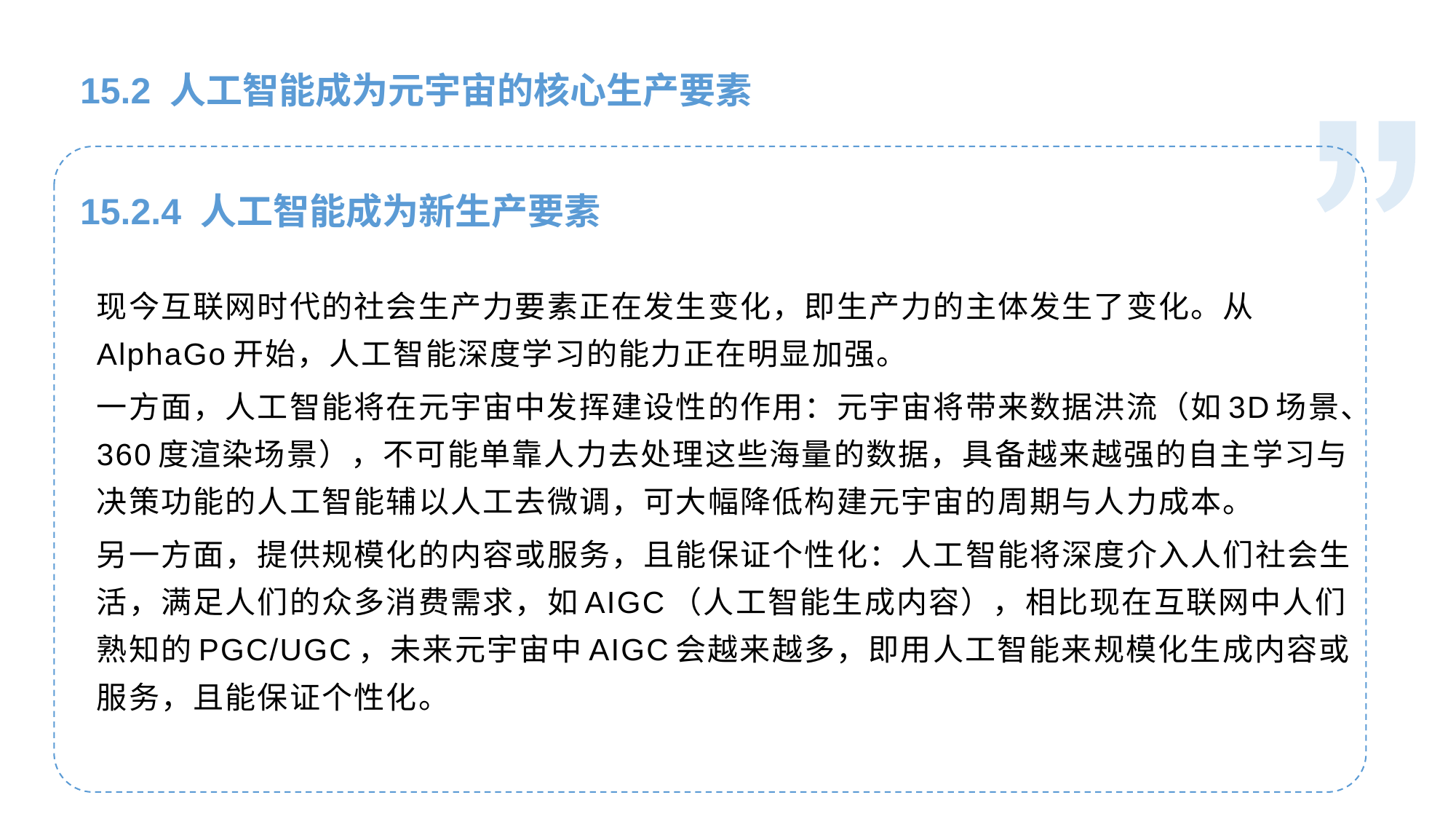

人工智能基础
15.2 人工智能成为元宇宙的核心生产要素

15.2.4 人工智能成为新生产要素
现今互联网时代的社会生产力要素正在发生变化，即生产力的主体发生了变化。从AlphaGo开始，人工智能深度学习的能力正在明显加强。
一方面，人工智能将在元宇宙中发挥建设性的作用：元宇宙将带来数据洪流（如3D场景、360度渲染场景），不可能单靠人力去处理这些海量的数据，具备越来越强的自主学习与决策功能的人工智能辅以人工去微调，可大幅降低构建元宇宙的周期与人力成本。
另一方面，提供规模化的内容或服务，且能保证个性化：人工智能将深度介入人们社会生活，满足人们的众多消费需求，如AIGC（人工智能生成内容），相比现在互联网中人们熟知的PGC/UGC，未来元宇宙中AIGC会越来越多，即用人工智能来规模化生成内容或服务，且能保证个性化。